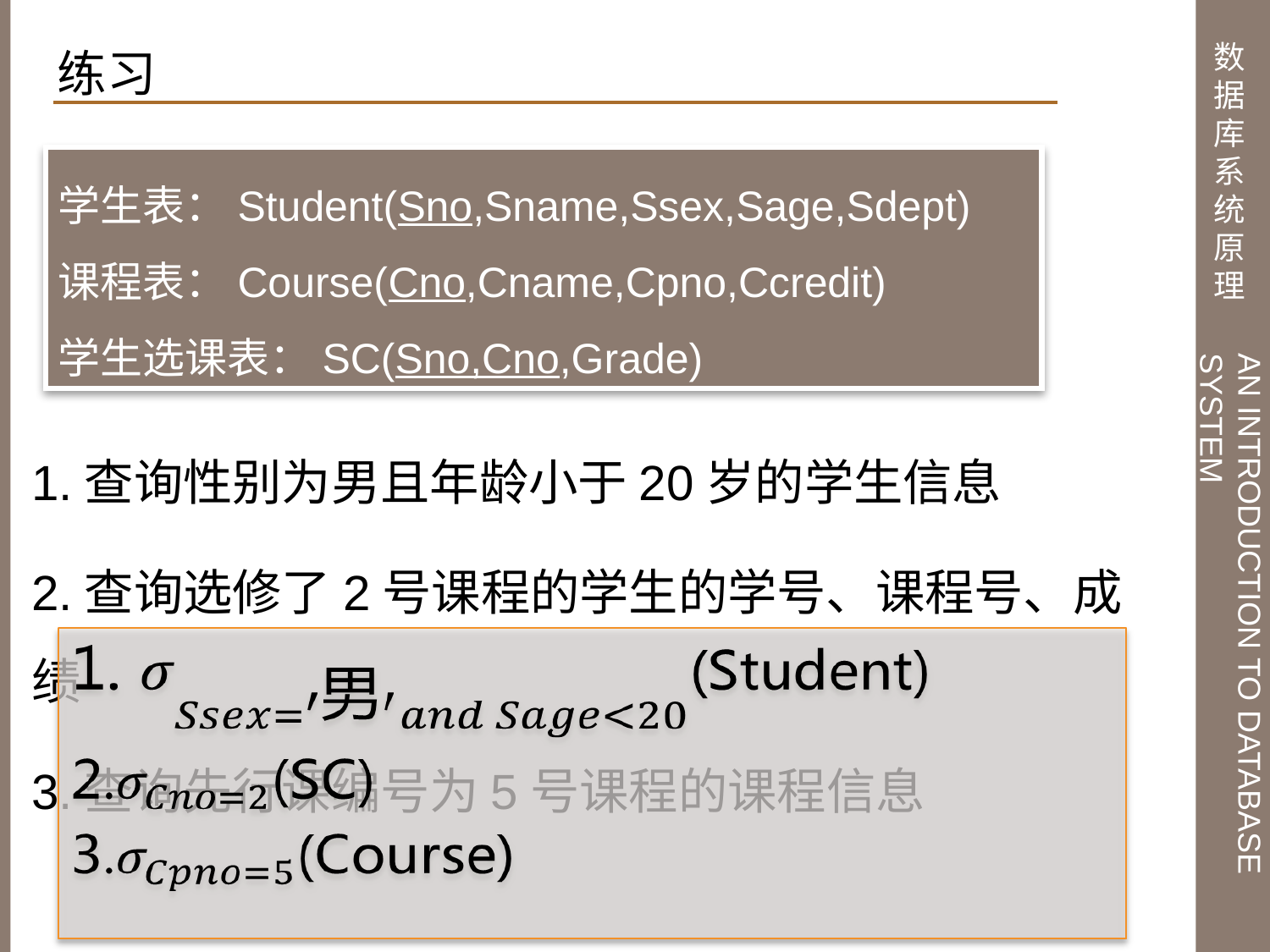

练习
学生表：Student(Sno,Sname,Ssex,Sage,Sdept)
课程表：Course(Cno,Cname,Cpno,Ccredit)
学生选课表：SC(Sno,Cno,Grade)
1.查询性别为男且年龄小于20岁的学生信息
2.查询选修了2号课程的学生的学号、课程号、成绩
3.查询先行课编号为5号课程的课程信息